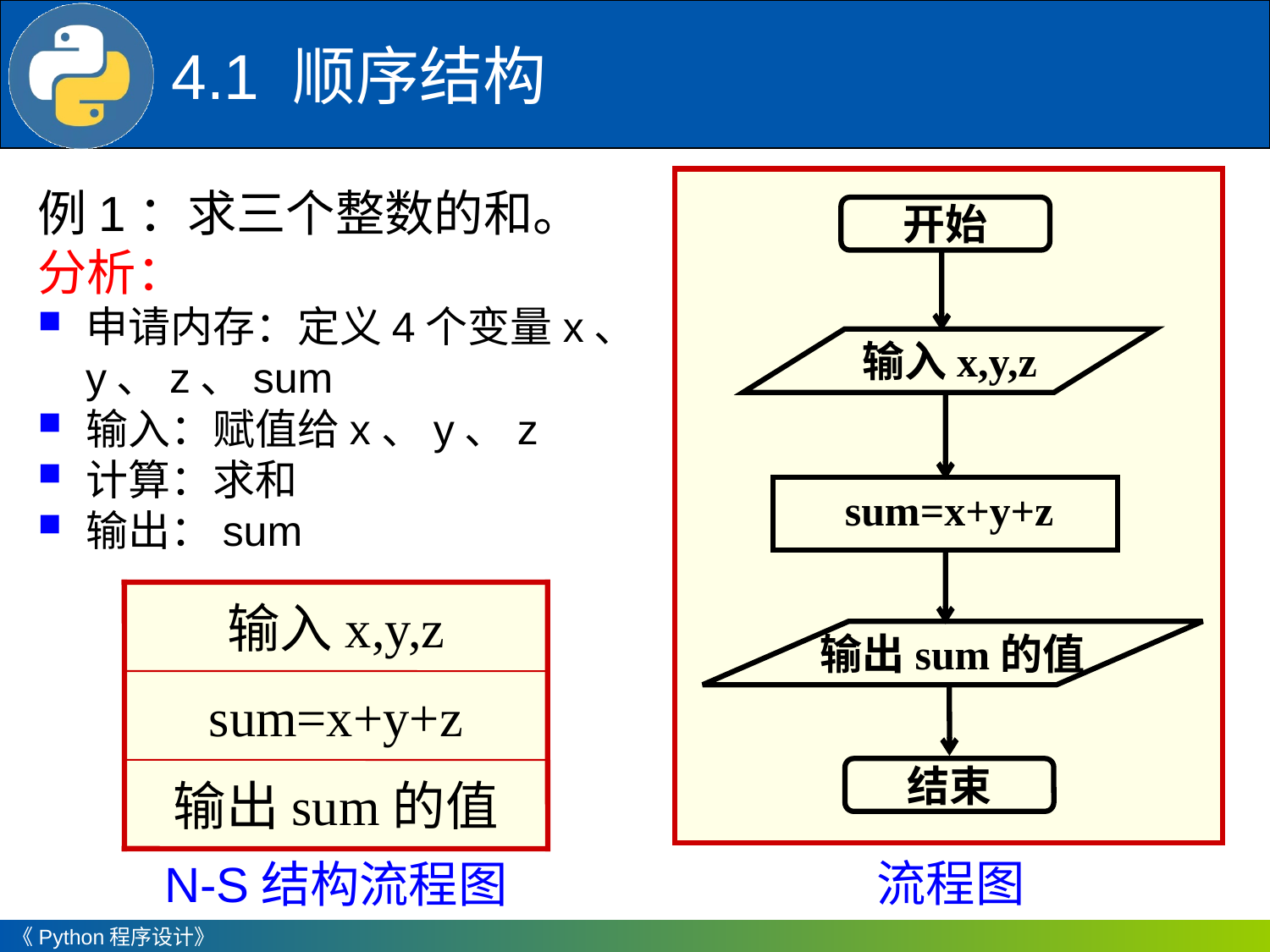

4.1 顺序结构

流程图
例1：求三个整数的和。
分析：
申请内存：定义4个变量x、y、z、sum
输入：赋值给x、y、z
计算：求和
输出：sum

开始

输入x,y,z

sum=x+y+z

输入x,y,z

sum=x+y+z

输出sum的值

输出sum的值

结束

N-S结构流程图